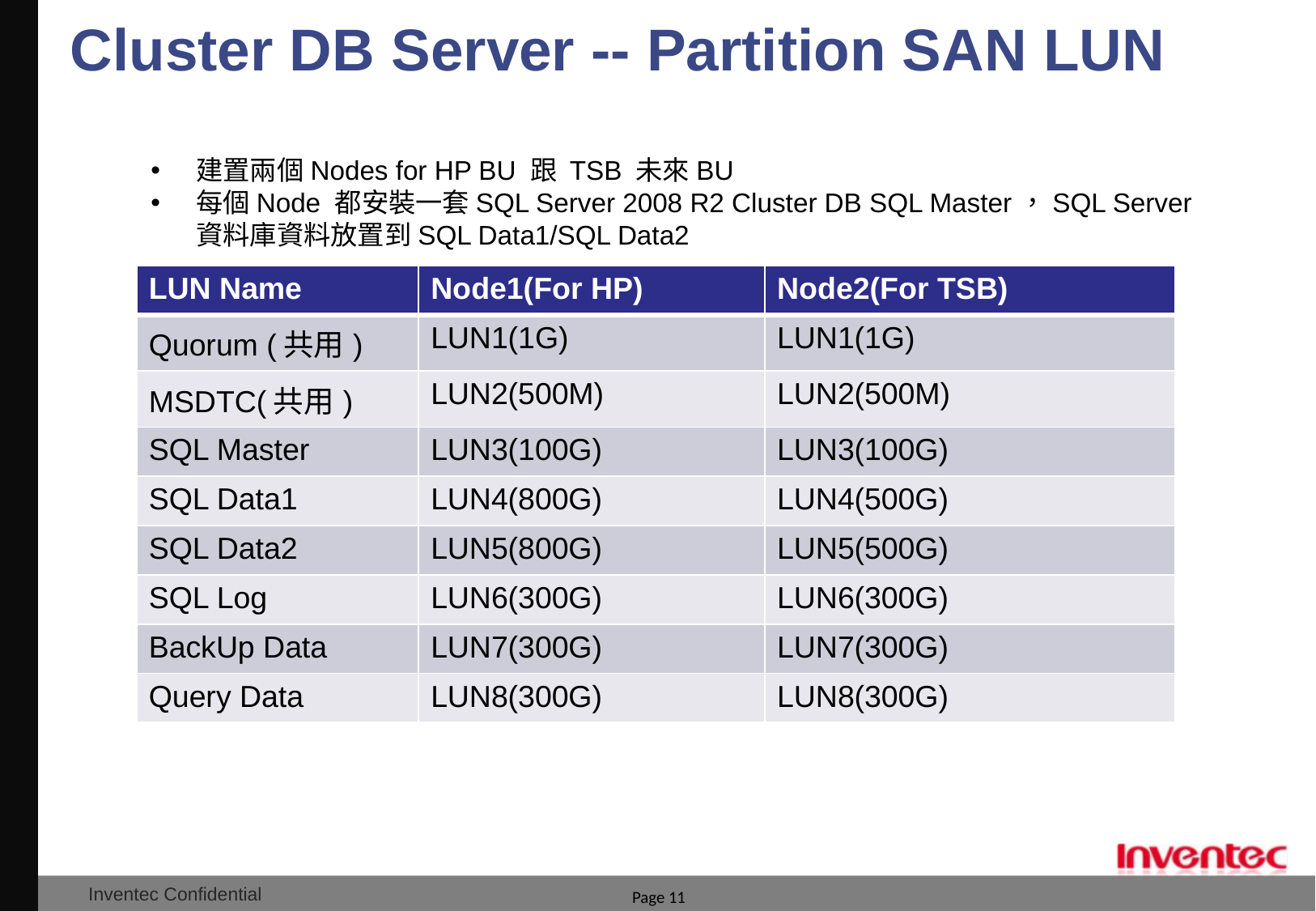

# Cluster DB Server -- Partition SAN LUN
建置兩個Nodes for HP BU 跟 TSB 未來BU
每個Node 都安裝一套SQL Server 2008 R2 Cluster DB SQL Master，SQL Server 資料庫資料放置到SQL Data1/SQL Data2

| LUN Name | Node1(For HP) | Node2(For TSB) |
| --- | --- | --- |
| Quorum (共用) | LUN1(1G) | LUN1(1G) |
| MSDTC(共用) | LUN2(500M) | LUN2(500M) |
| SQL Master | LUN3(100G) | LUN3(100G) |
| SQL Data1 | LUN4(800G) | LUN4(500G) |
| SQL Data2 | LUN5(800G) | LUN5(500G) |
| SQL Log | LUN6(300G) | LUN6(300G) |
| BackUp Data | LUN7(300G) | LUN7(300G) |
| Query Data | LUN8(300G) | LUN8(300G) |